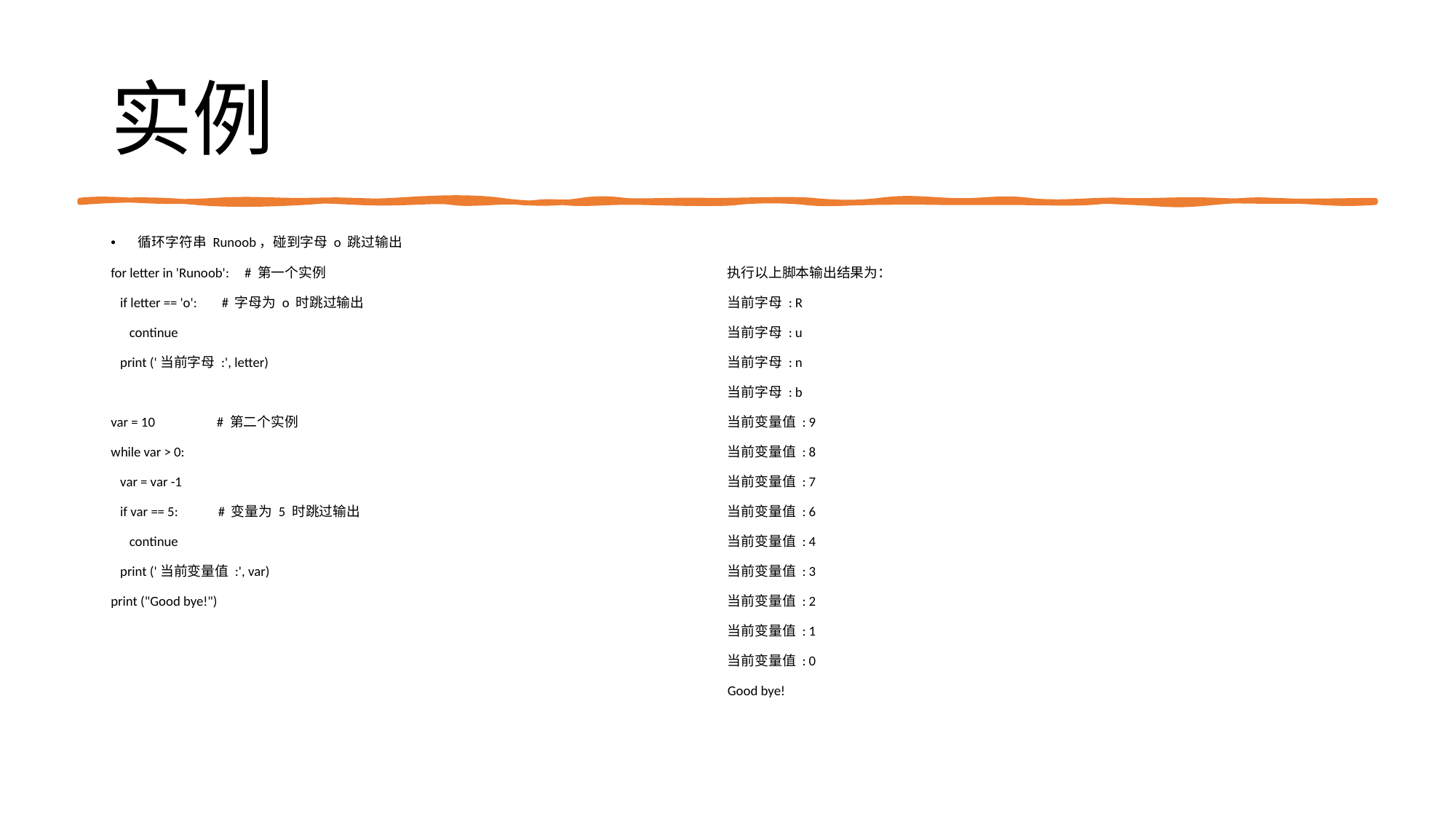

# 实例

循环字符串 Runoob，碰到字母 o 跳过输出
for letter in 'Runoob':     # 第一个实例
   if letter == 'o':        # 字母为 o 时跳过输出
      continue
   print ('当前字母 :', letter)

var = 10                    # 第二个实例
while var > 0:
   var = var -1
   if var == 5:             # 变量为 5 时跳过输出
      continue
   print ('当前变量值 :', var)
print ("Good bye!")

执行以上脚本输出结果为：
当前字母 : R
当前字母 : u
当前字母 : n
当前字母 : b
当前变量值 : 9
当前变量值 : 8
当前变量值 : 7
当前变量值 : 6
当前变量值 : 4
当前变量值 : 3
当前变量值 : 2
当前变量值 : 1
当前变量值 : 0
Good bye!